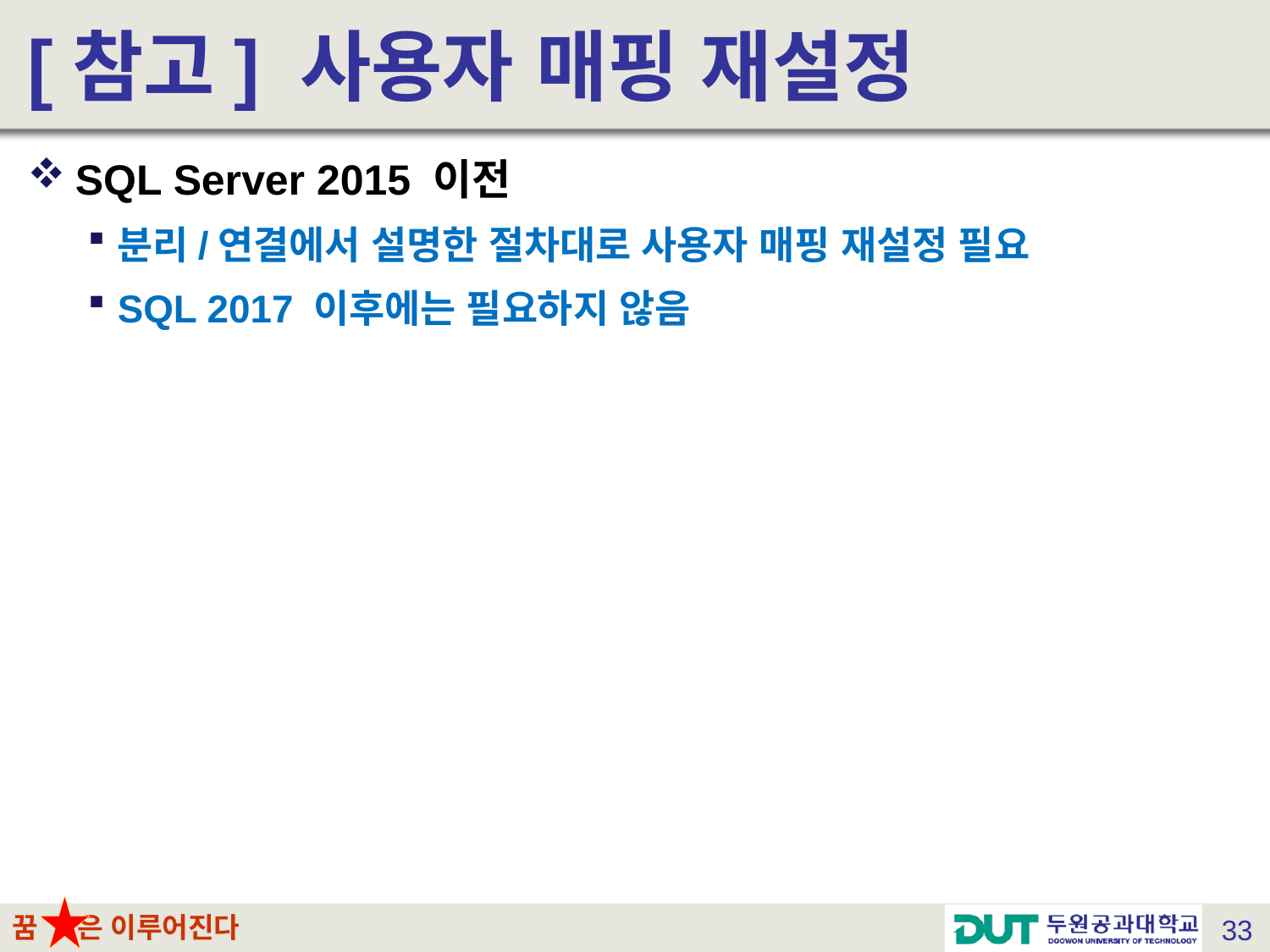

# [참고] 사용자 매핑 재설정
SQL Server 2015 이전
분리/연결에서 설명한 절차대로 사용자 매핑 재설정 필요
SQL 2017 이후에는 필요하지 않음